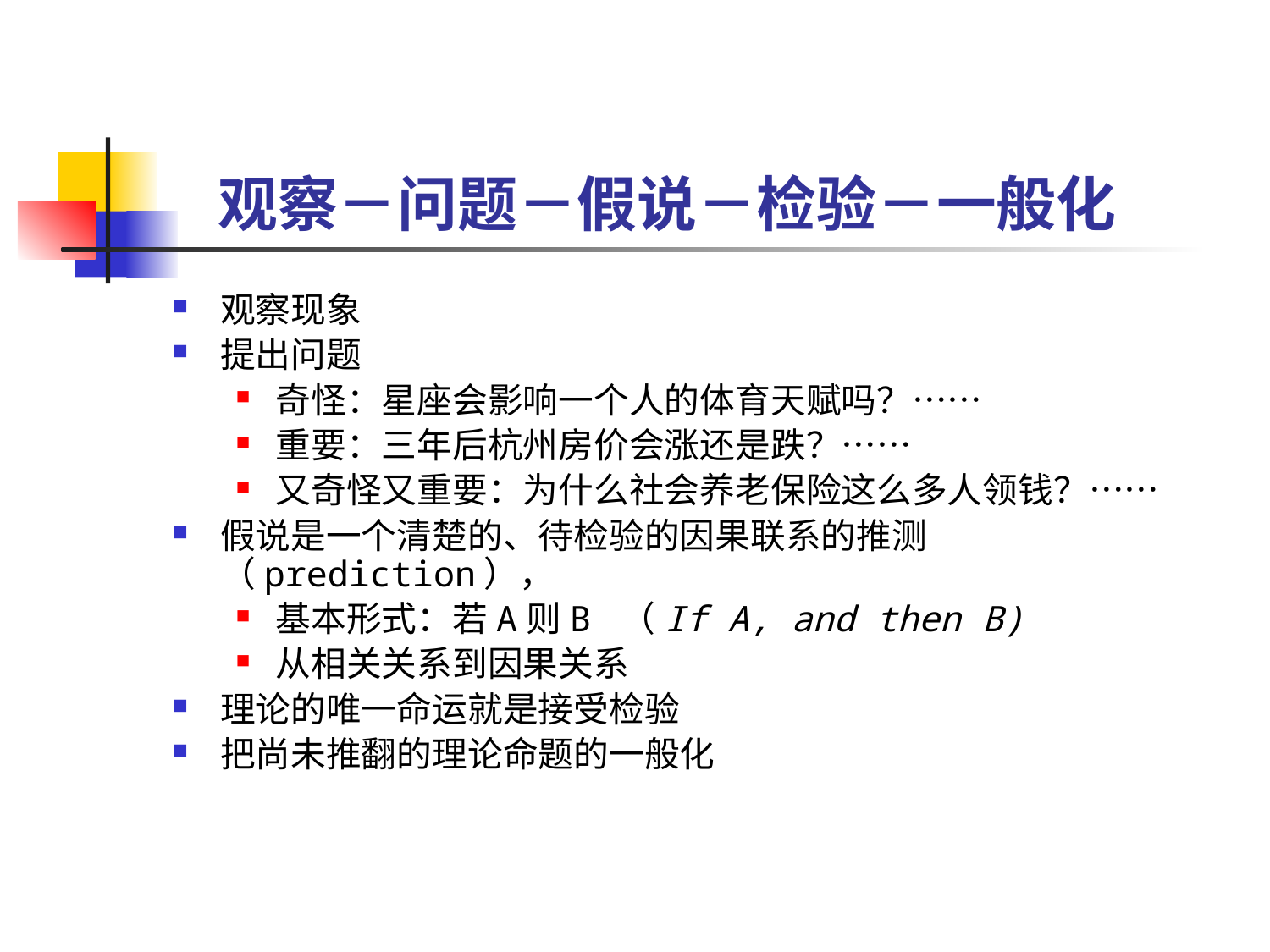

# 观察－问题－假说－检验－一般化
观察现象
提出问题
奇怪：星座会影响一个人的体育天赋吗？……
重要：三年后杭州房价会涨还是跌？……
又奇怪又重要：为什么社会养老保险这么多人领钱？……
假说是一个清楚的、待检验的因果联系的推测（prediction），
基本形式：若A则B （If A, and then B)
从相关关系到因果关系
理论的唯一命运就是接受检验
把尚未推翻的理论命题的一般化